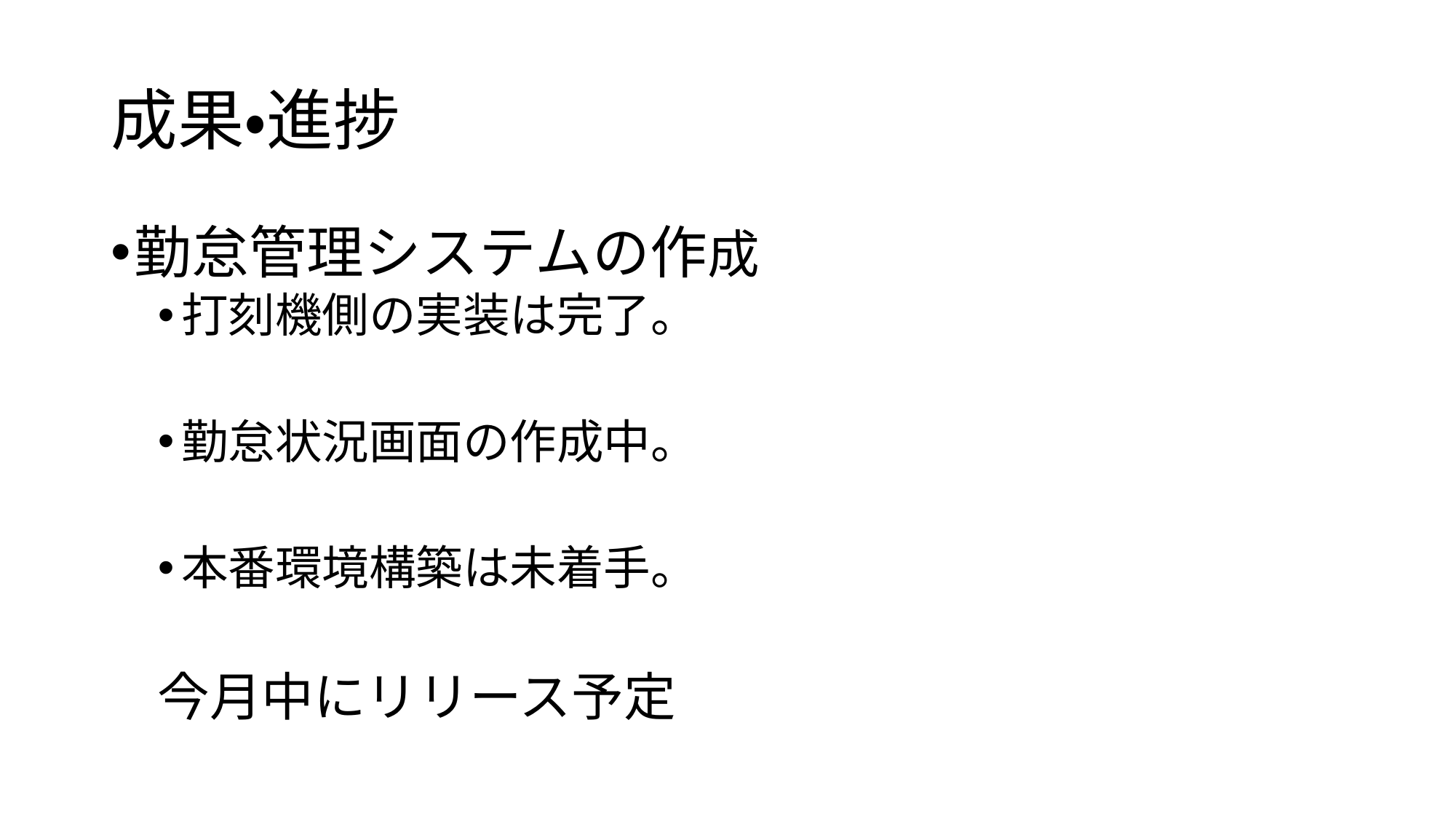

# 成果・進捗
勤怠管理システムの作成
打刻機側の実装は完了。

勤怠状況画面の作成中。

本番環境構築は未着手。

今月中にリリース予定